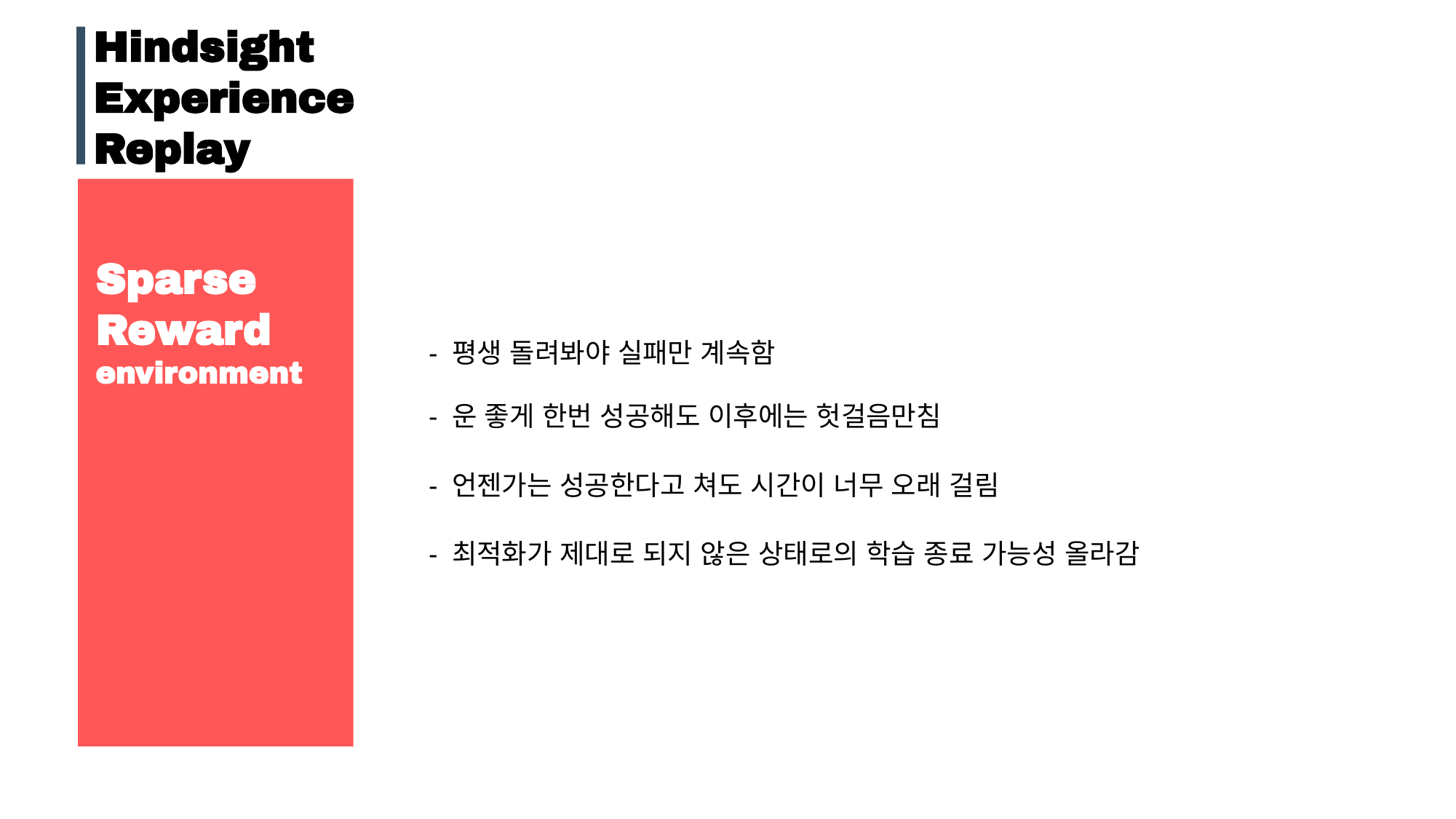

Hindsight
Experience
Replay

Sparse
Reward
environment

- 평생 돌려봐야 실패만 계속함

- 운 좋게 한번 성공해도 이후에는 헛걸음만침

- 언젠가는 성공한다고 쳐도 시간이 너무 오래 걸림
- 최적화가 제대로 되지 않은 상태로의 학습 종료 가능성 올라감

Pushing
Sliding
Pick&Place